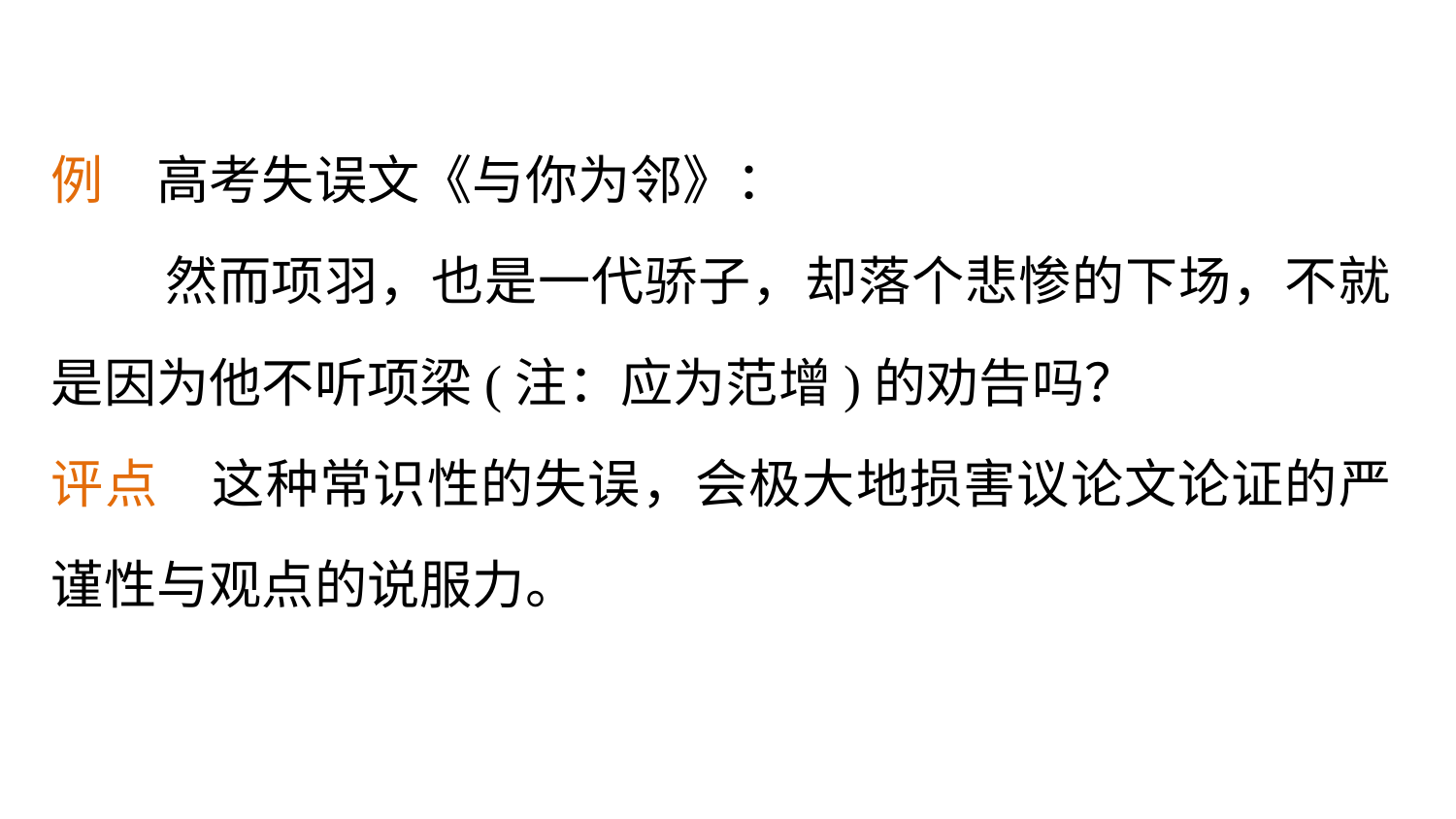

例　高考失误文《与你为邻》：
        然而项羽，也是一代骄子，却落个悲惨的下场，不就是因为他不听项梁(注：应为范增)的劝告吗？
评点　这种常识性的失误，会极大地损害议论文论证的严谨性与观点的说服力。